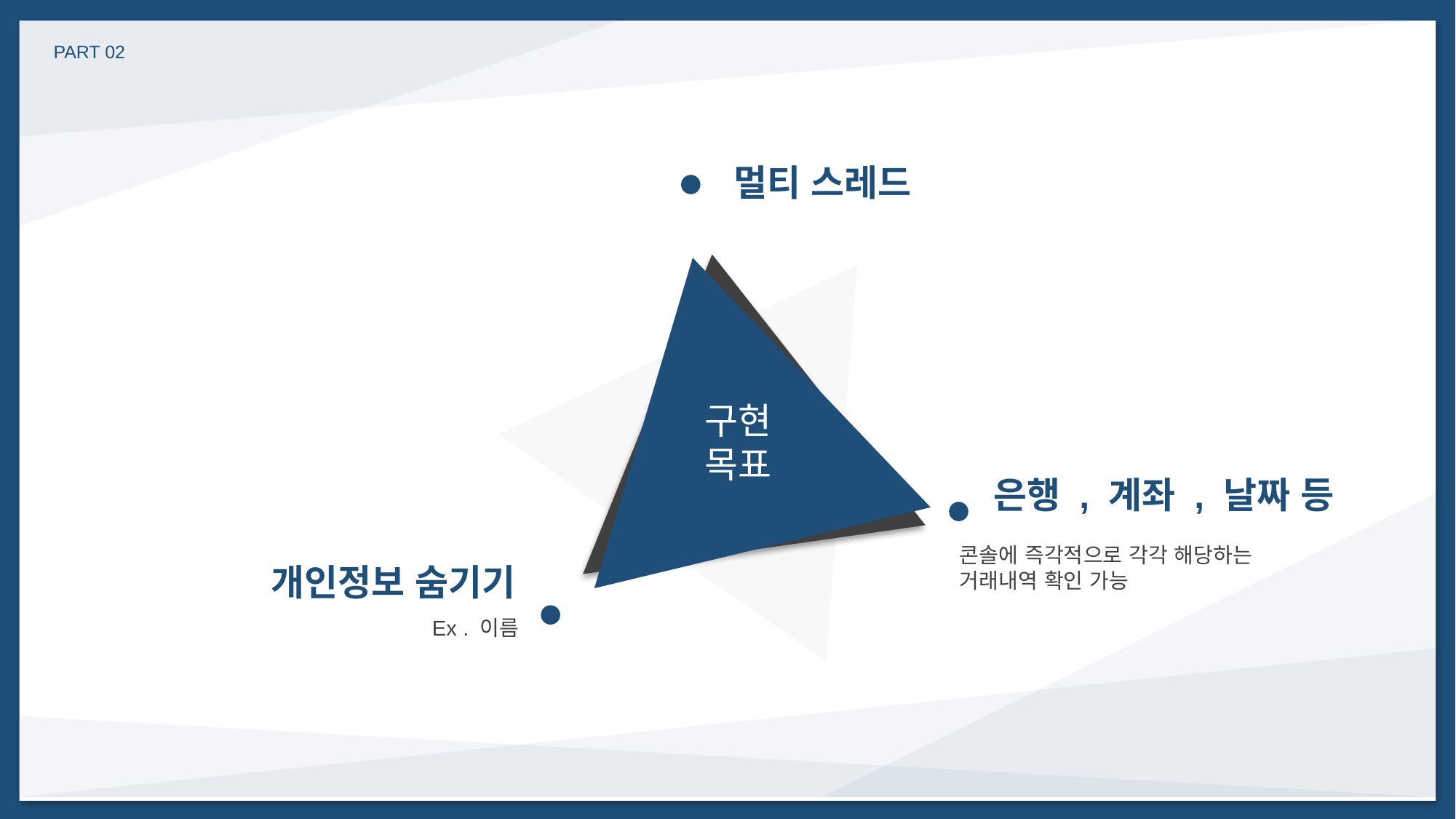

PART 02

멀티 스레드

구현목표
은행 , 계좌 , 날짜 등

콘솔에 즉각적으로 각각 해당하는
거래내역 확인 가능
개인정보 숨기기

Ex . 이름